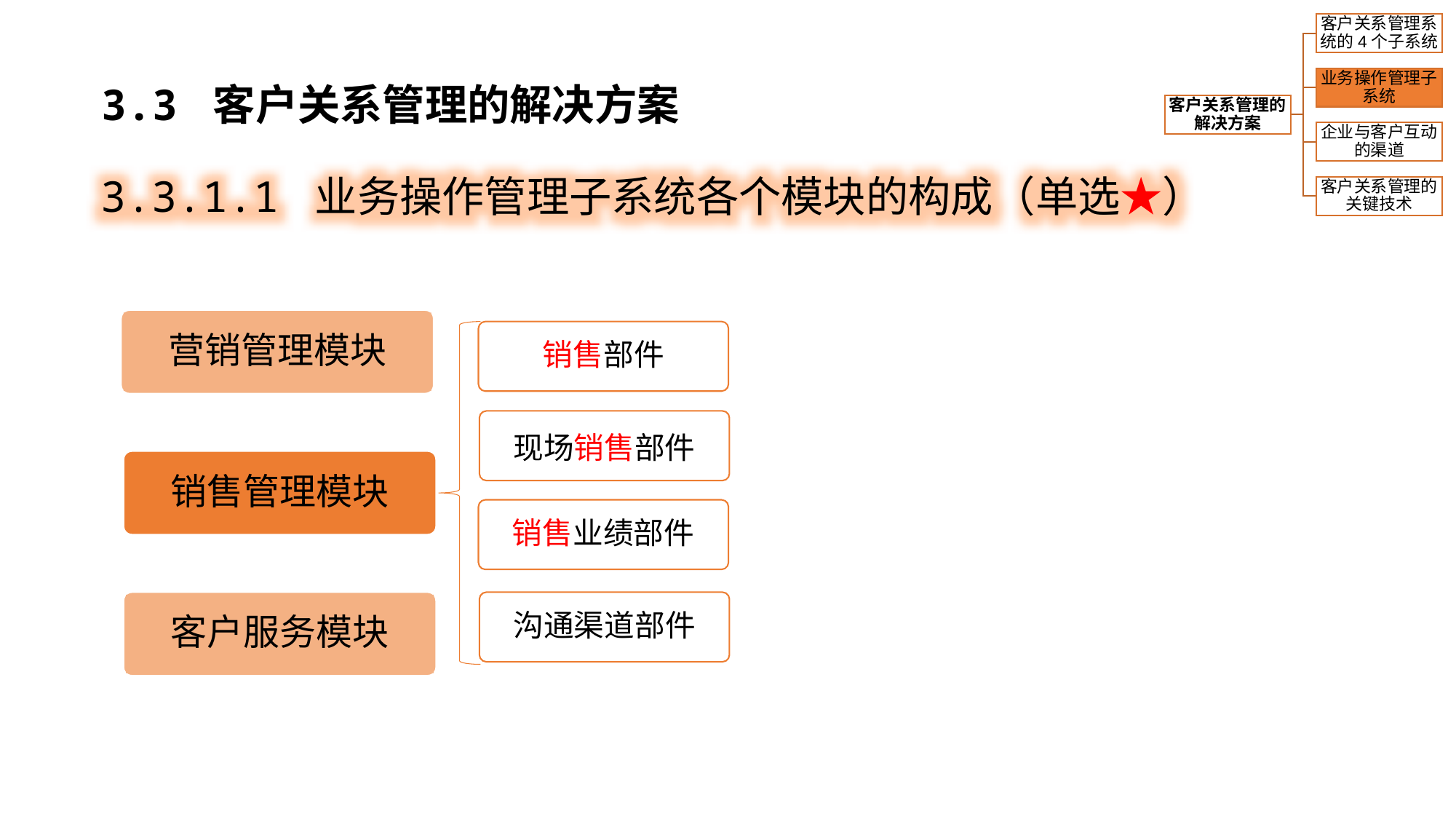

客户关系管理的解决方案
客户关系管理系统的4个子系统
业务操作管理子系统
企业与客户互动的渠道
客户关系管理的关键技术
3.3 客户关系管理的解决方案
3.3.1.1 业务操作管理子系统各个模块的构成（单选★）

营销管理模块

销售部件

现场销售部件

销售管理模块

销售业绩部件

客户服务模块

沟通渠道部件